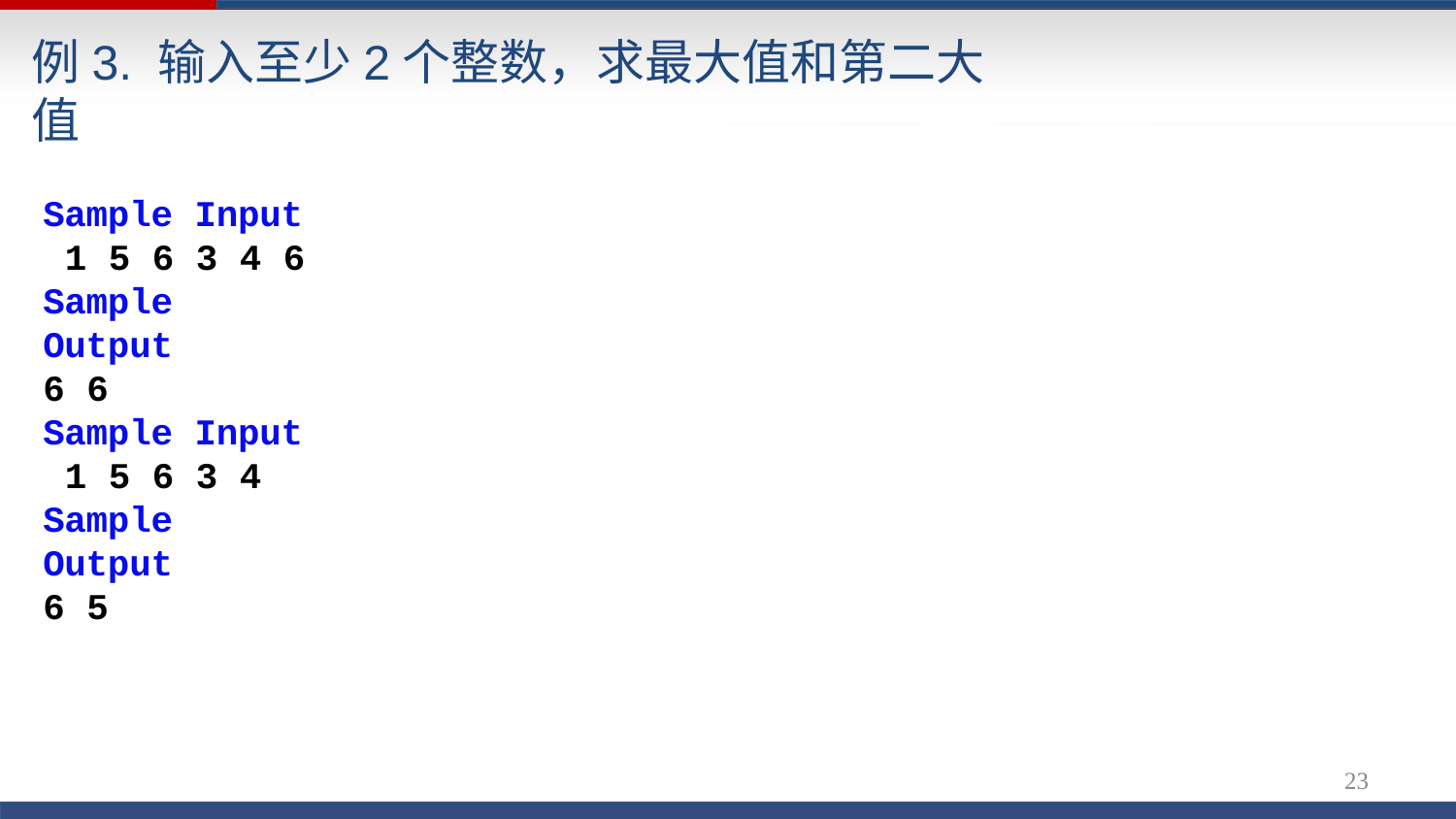

# 例3. 输入至少2个整数，求最大值和第二大值
Sample Input  1 5 6 3 4 6
Sample Output
6 6
Sample Input  1 5 6 3 4
Sample Output
6 5
23